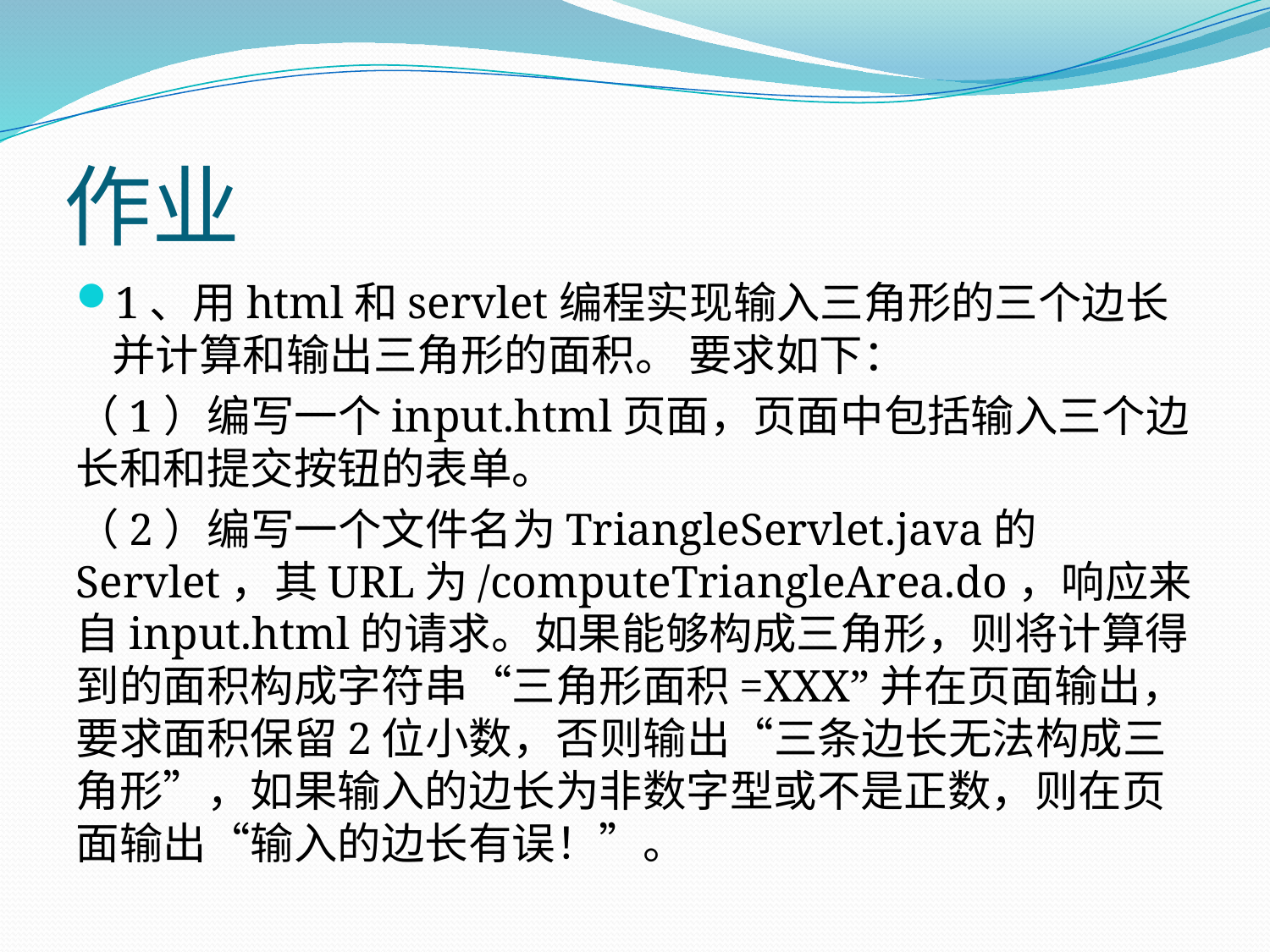

# 作业
1、用html和servlet编程实现输入三角形的三个边长并计算和输出三角形的面积。 要求如下：
（1）编写一个input.html页面，页面中包括输入三个边长和和提交按钮的表单。
（2）编写一个文件名为TriangleServlet.java的Servlet，其URL为/computeTriangleArea.do，响应来自input.html的请求。如果能够构成三角形，则将计算得到的面积构成字符串“三角形面积=XXX”并在页面输出，要求面积保留2位小数，否则输出“三条边长无法构成三角形”，如果输入的边长为非数字型或不是正数，则在页面输出“输入的边长有误！”。